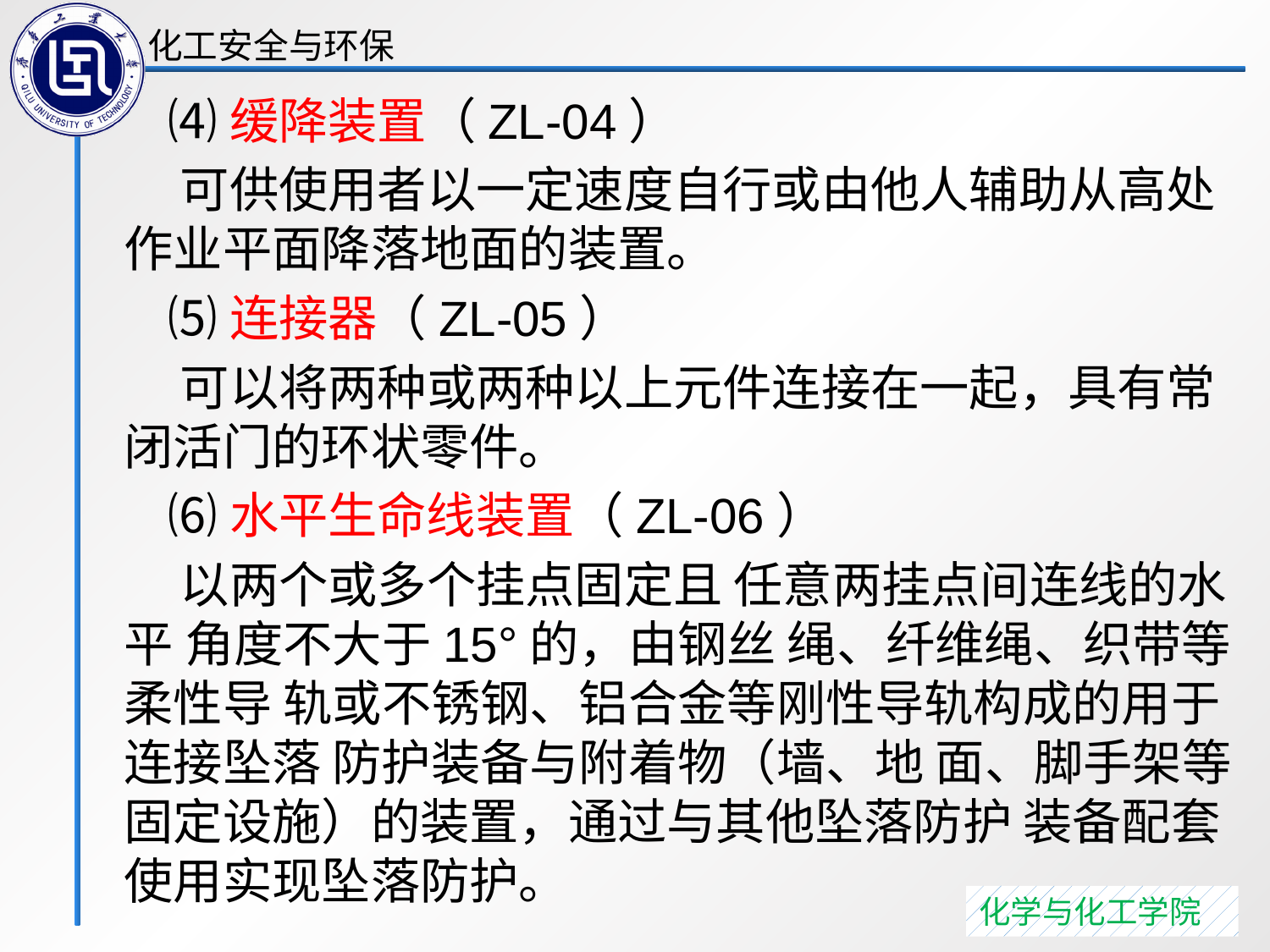

⑷缓降装置（ZL-04）
    可供使用者以一定速度自行或由他人辅助从高处作业平面降落地面的装置。
    ⑸连接器（ZL-05）
    可以将两种或两种以上元件连接在一起，具有常闭活门的环状零件。
    ⑹水平生命线装置（ZL-06）
    以两个或多个挂点固定且 任意两挂点间连线的水平 角度不大于15°的，由钢丝 绳、纤维绳、织带等柔性导 轨或不锈钢、铝合金等刚性导轨构成的用于连接坠落 防护装备与附着物（墙、地 面、脚手架等固定设施）的装置，通过与其他坠落防护 装备配套使用实现坠落防护。